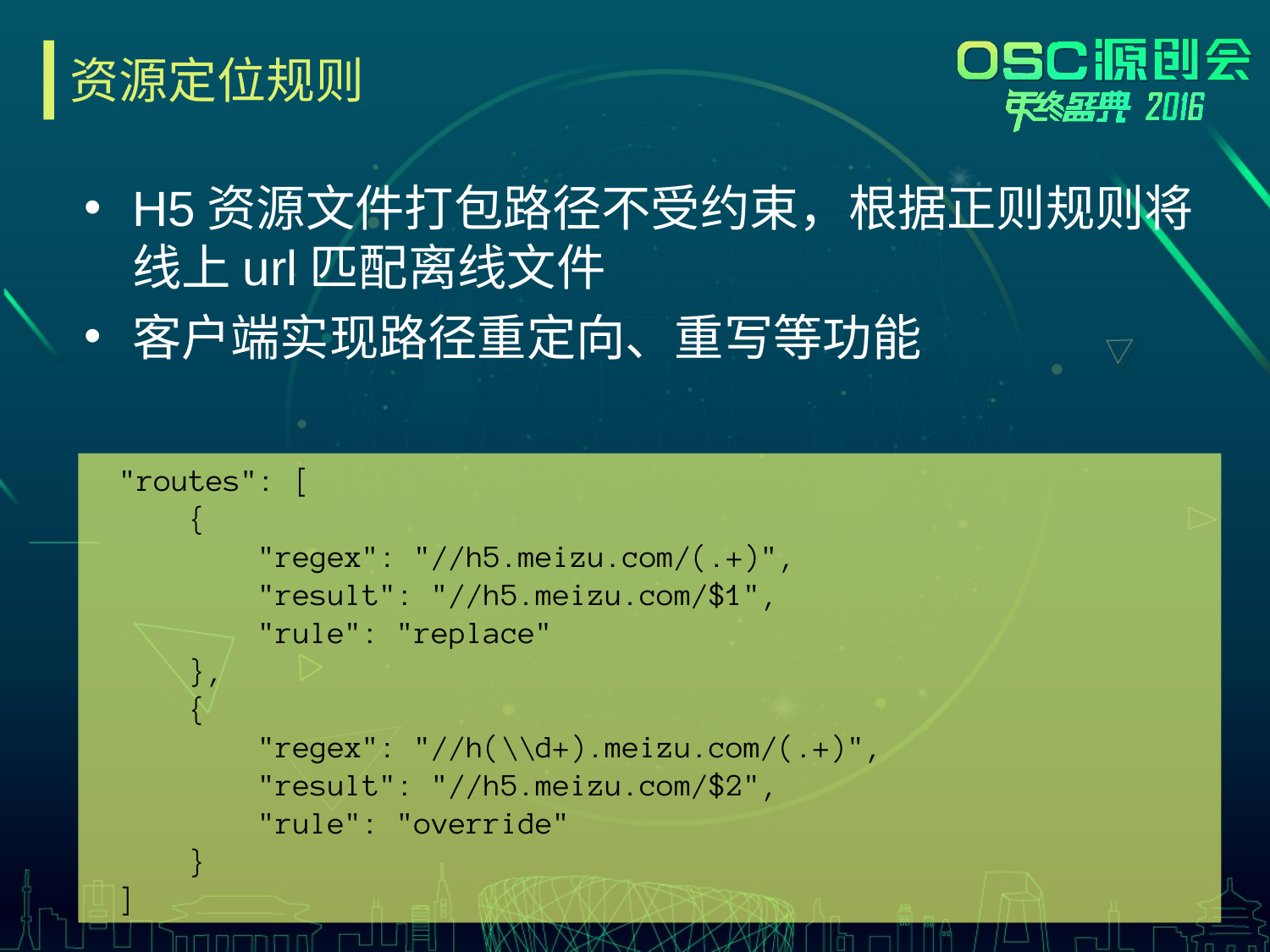

# 资源定位规则
H5资源文件打包路径不受约束，根据正则规则将线上url匹配离线文件
客户端实现路径重定向、重写等功能
"routes": [
    {
        "regex": "//h5.meizu.com/(.+)",
        "result": "//h5.meizu.com/$1",
        "rule": "replace"
    },
    {
        "regex": "//h(\\d+).meizu.com/(.+)",
        "result": "//h5.meizu.com/$2",
        "rule": "override"
    }
]